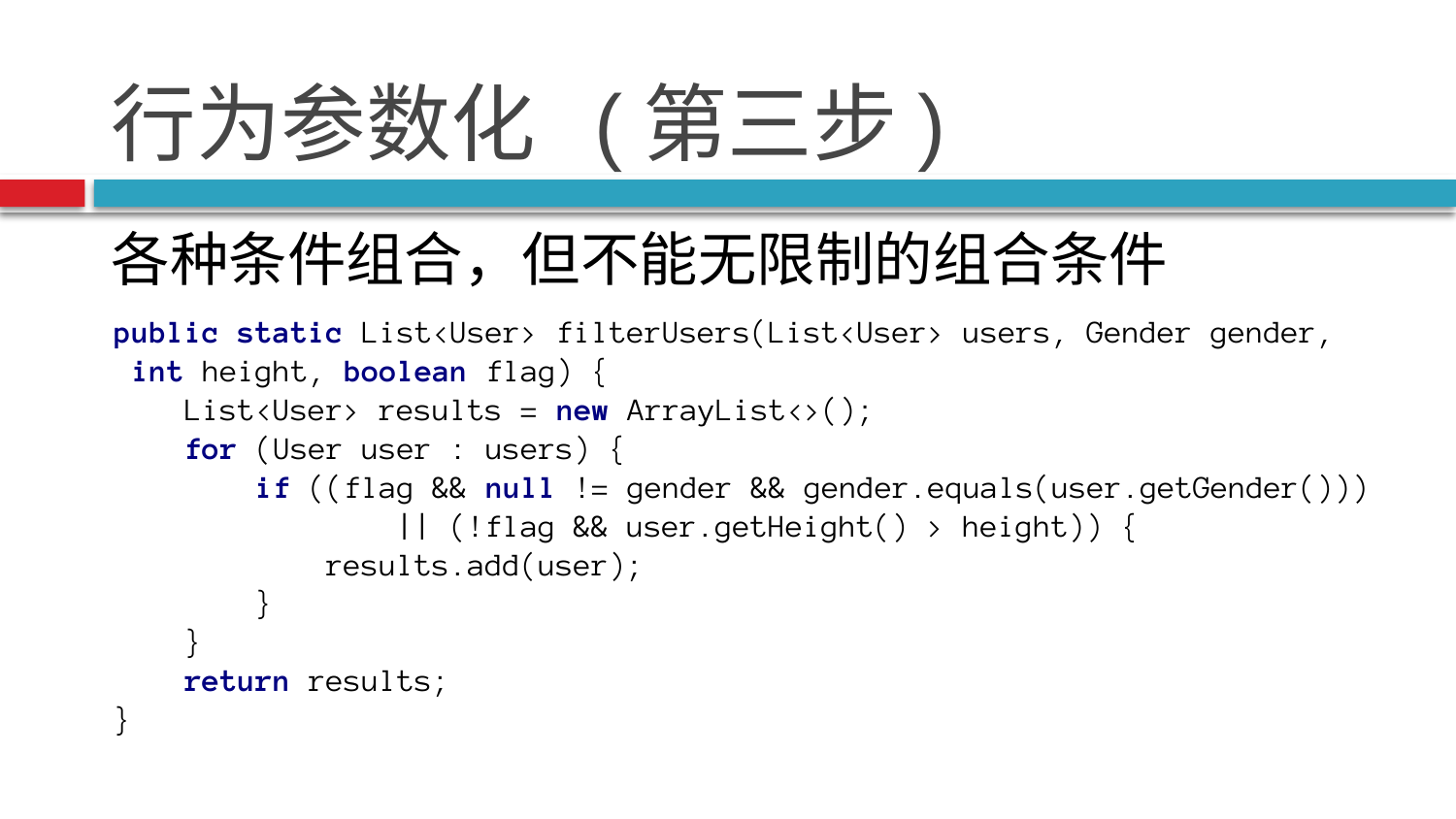

# 行为参数化  (第三步)
各种条件组合，但不能无限制的组合条件
public static List<User> filterUsers(List<User> users, Gender gender,    int height, boolean flag) {
    List<User> results = new ArrayList<>();
    for (User user : users) {
        if ((flag && null != gender && gender.equals(user.getGender()))
                || (!flag && user.getHeight() > height)) {
            results.add(user);
        }
    }
    return results;
}